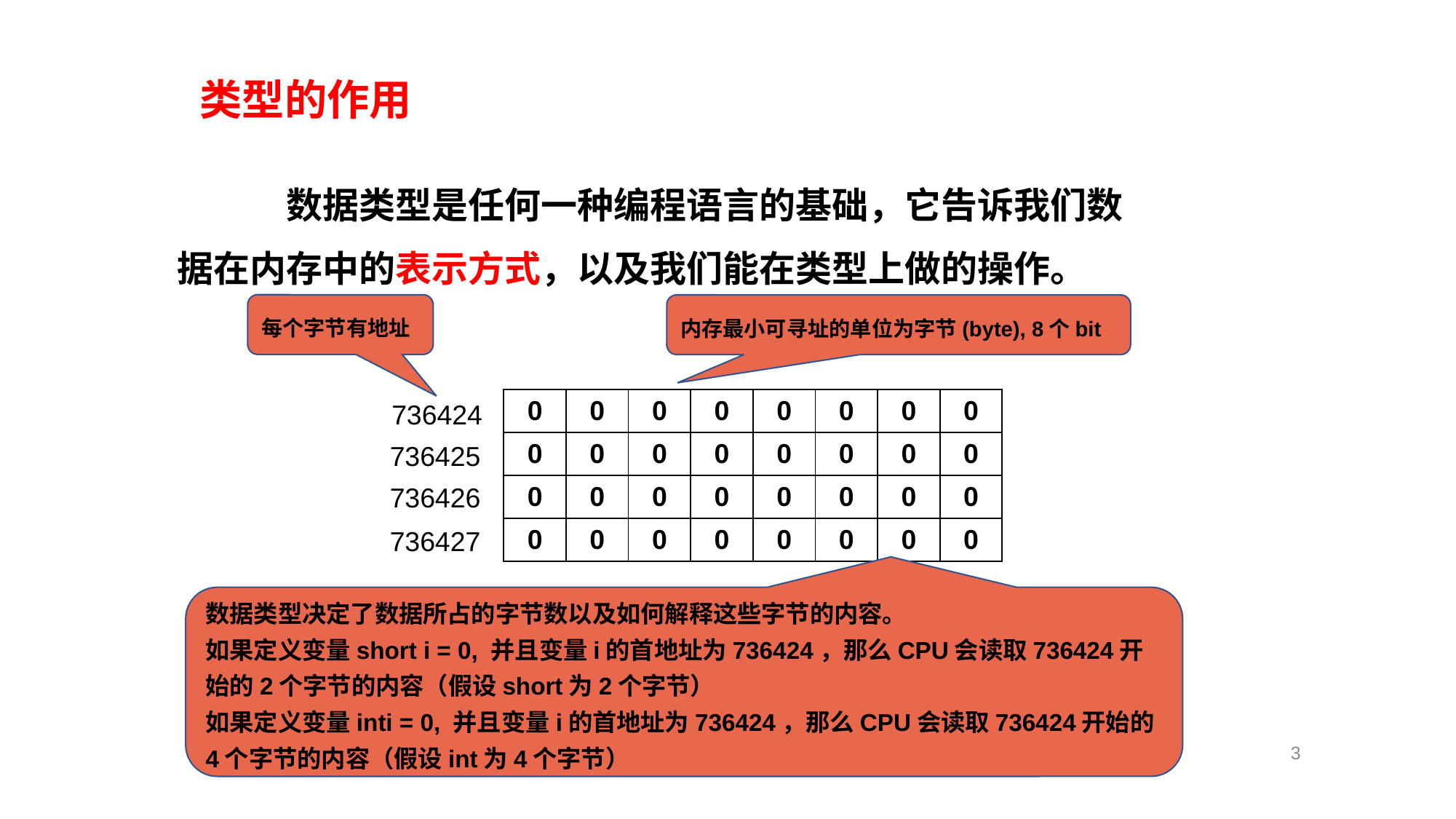

类型的作用
	数据类型是任何一种编程语言的基础，它告诉我们数据在内存中的表示方式，以及我们能在类型上做的操作。
每个字节有地址
内存最小可寻址的单位为字节(byte), 8个bit
| 0 | 0 | 0 | 0 | 0 | 0 | 0 | 0 |
| --- | --- | --- | --- | --- | --- | --- | --- |
736424
| 0 | 0 | 0 | 0 | 0 | 0 | 0 | 0 |
| --- | --- | --- | --- | --- | --- | --- | --- |
736425
736426
| 0 | 0 | 0 | 0 | 0 | 0 | 0 | 0 |
| --- | --- | --- | --- | --- | --- | --- | --- |
| 0 | 0 | 0 | 0 | 0 | 0 | 0 | 0 |
| --- | --- | --- | --- | --- | --- | --- | --- |
736427
数据类型决定了数据所占的字节数以及如何解释这些字节的内容。
如果定义变量short i = 0, 并且变量i的首地址为736424，那么CPU会读取736424开始的2个字节的内容（假设short为2个字节）
如果定义变量inti = 0, 并且变量i的首地址为736424，那么CPU会读取736424开始的4个字节的内容（假设int为4个字节）
3